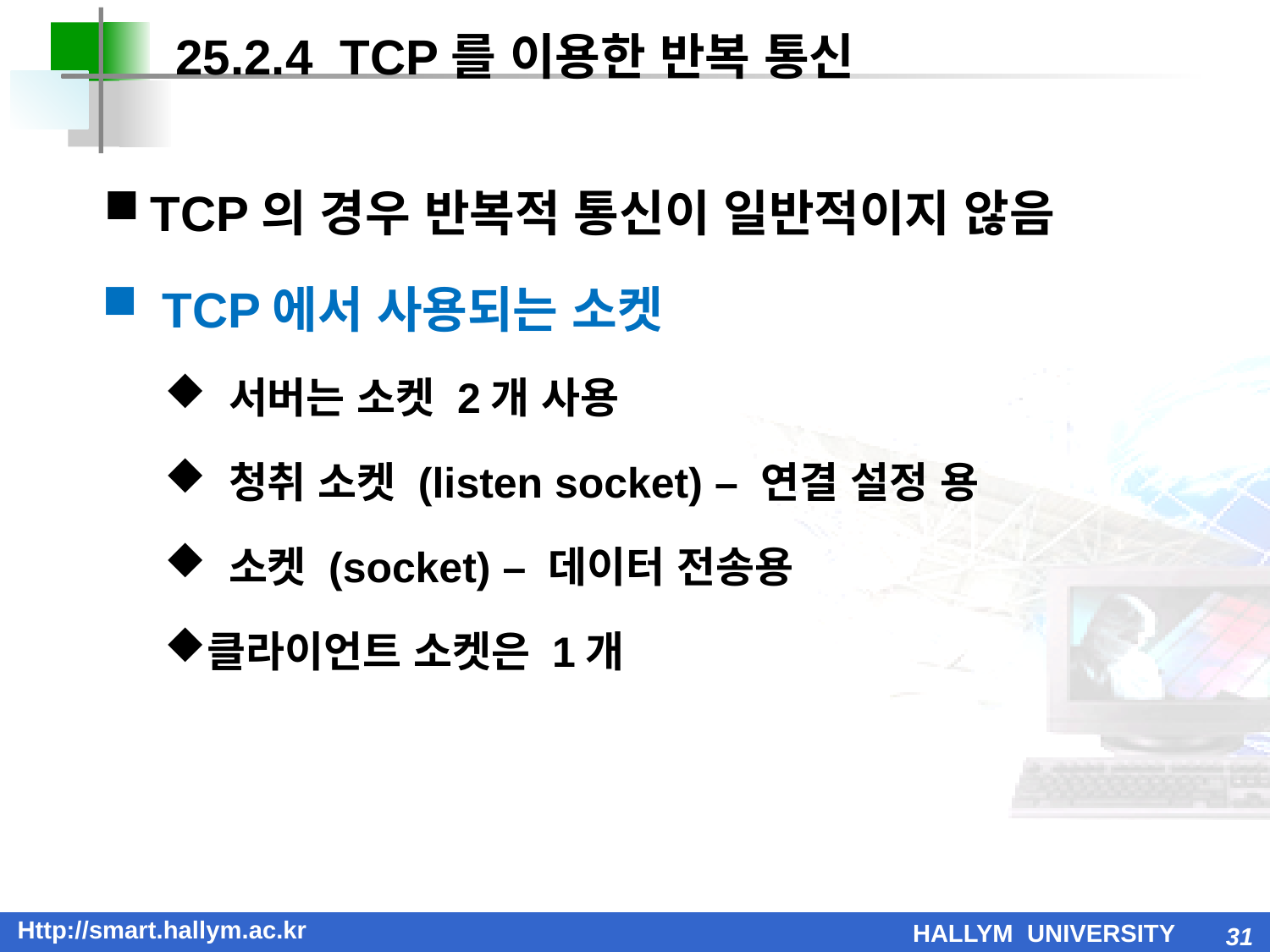

25.2.4  TCP를 이용한 반복 통신

TCP의 경우 반복적 통신이 일반적이지 않음
 TCP에서 사용되는 소켓
 서버는 소켓 2개 사용
 청취 소켓 (listen socket) – 연결 설정 용
 소켓 (socket) – 데이터 전송용
클라이언트 소켓은 1개

31